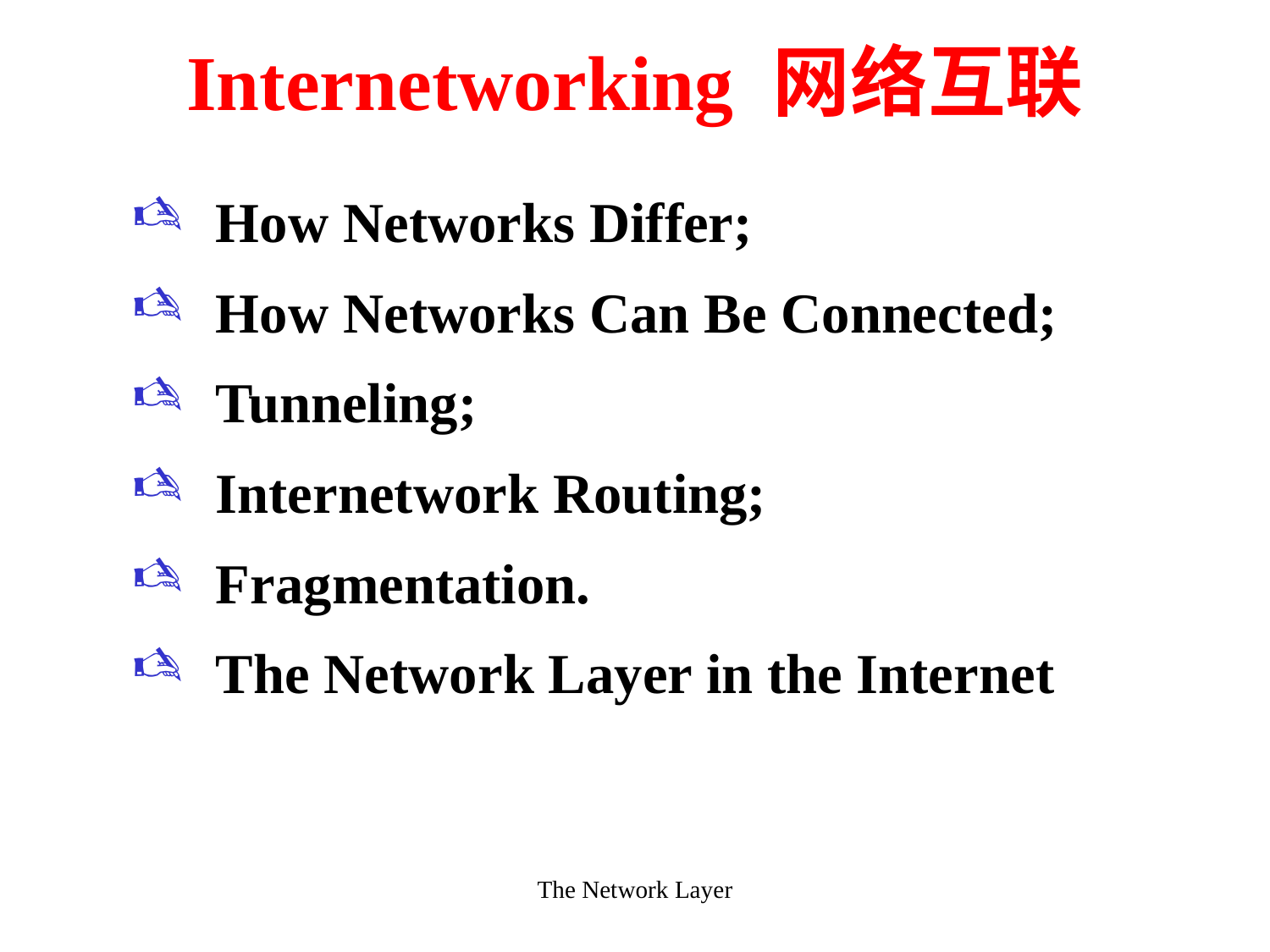

# Internetworking 网络互联
How Networks Differ;
How Networks Can Be Connected;
Tunneling;
Internetwork Routing;
Fragmentation.
The Network Layer in the Internet

The Network Layer
2